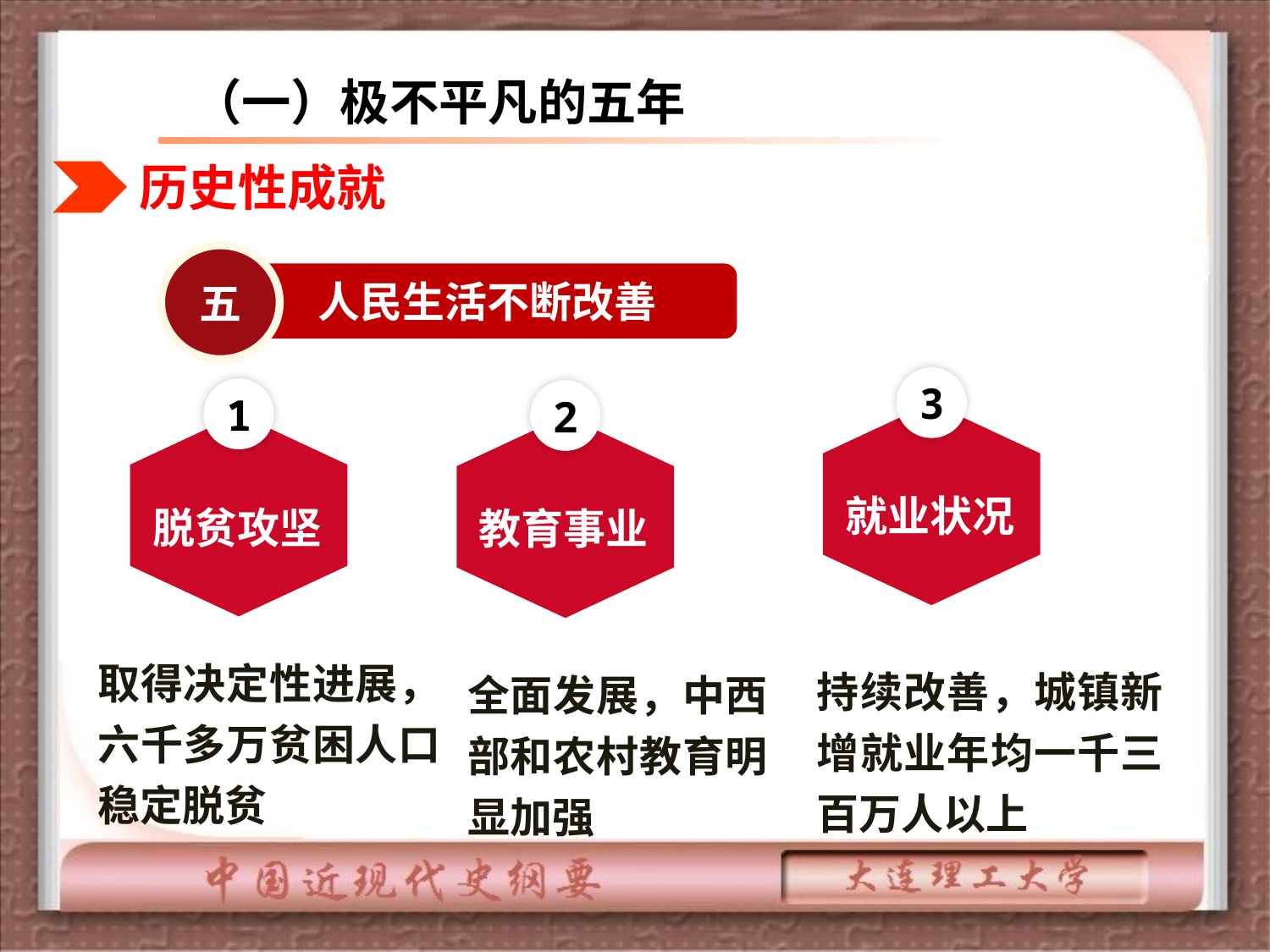

（一）极不平凡的五年

历史性成就

五
人民生活不断改善
3

就业状况
1

脱贫攻坚
2

教育事业
取得决定性进展，六千多万贫困人口稳定脱贫
持续改善，城镇新增就业年均一千三百万人以上
全面发展，中西部和农村教育明显加强